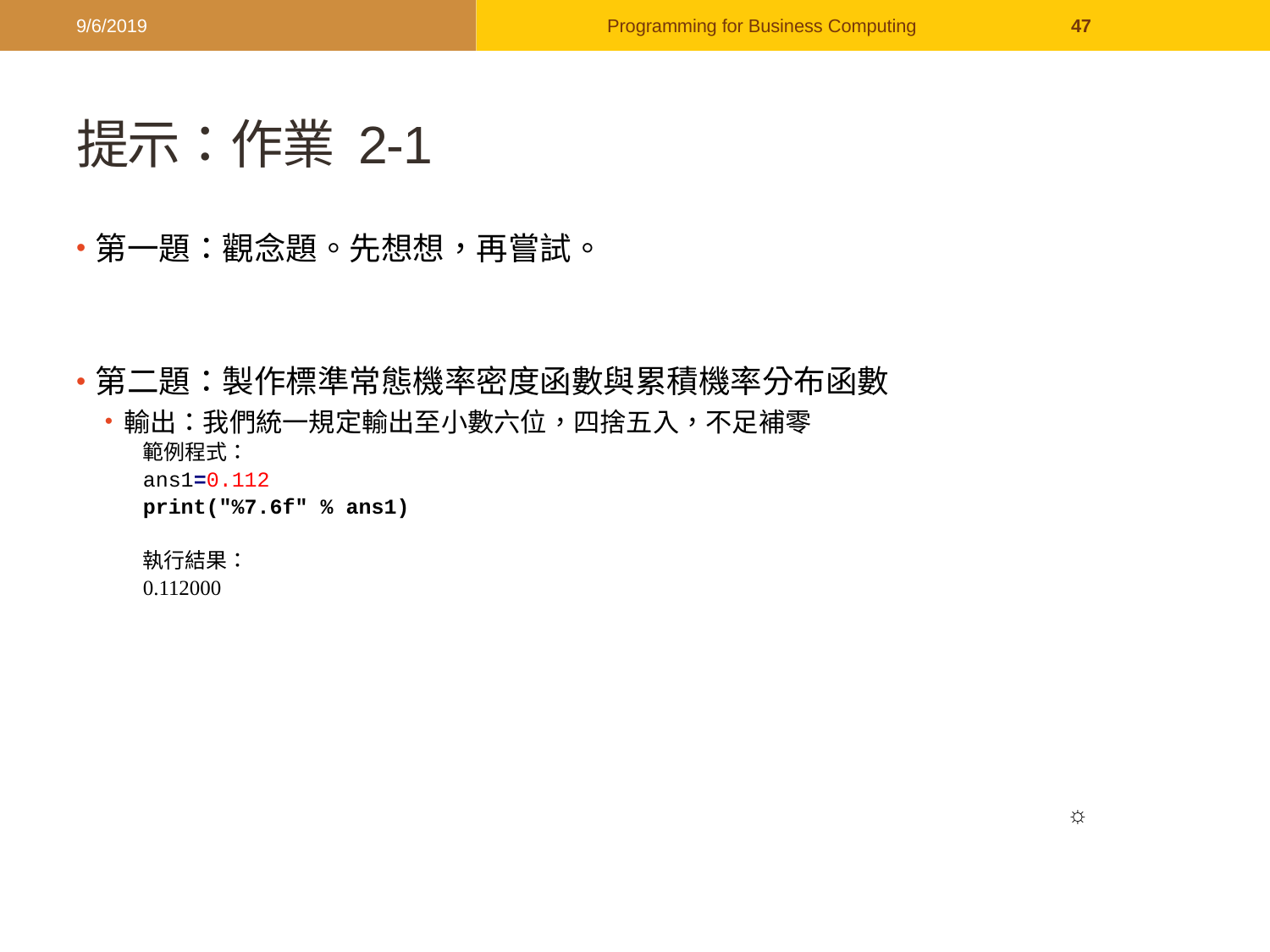

9/6/2019
Programming for Business Computing
47
# 提示：作業 2-1
第一題：觀念題。先想想，再嘗試。

第二題：製作標準常態機率密度函數與累積機率分布函數
輸出：我們統一規定輸出至小數六位，四捨五入，不足補零
範例程式：
ans1=0.112
print("%7.6f" % ans1)
執行結果：
0.112000
☼